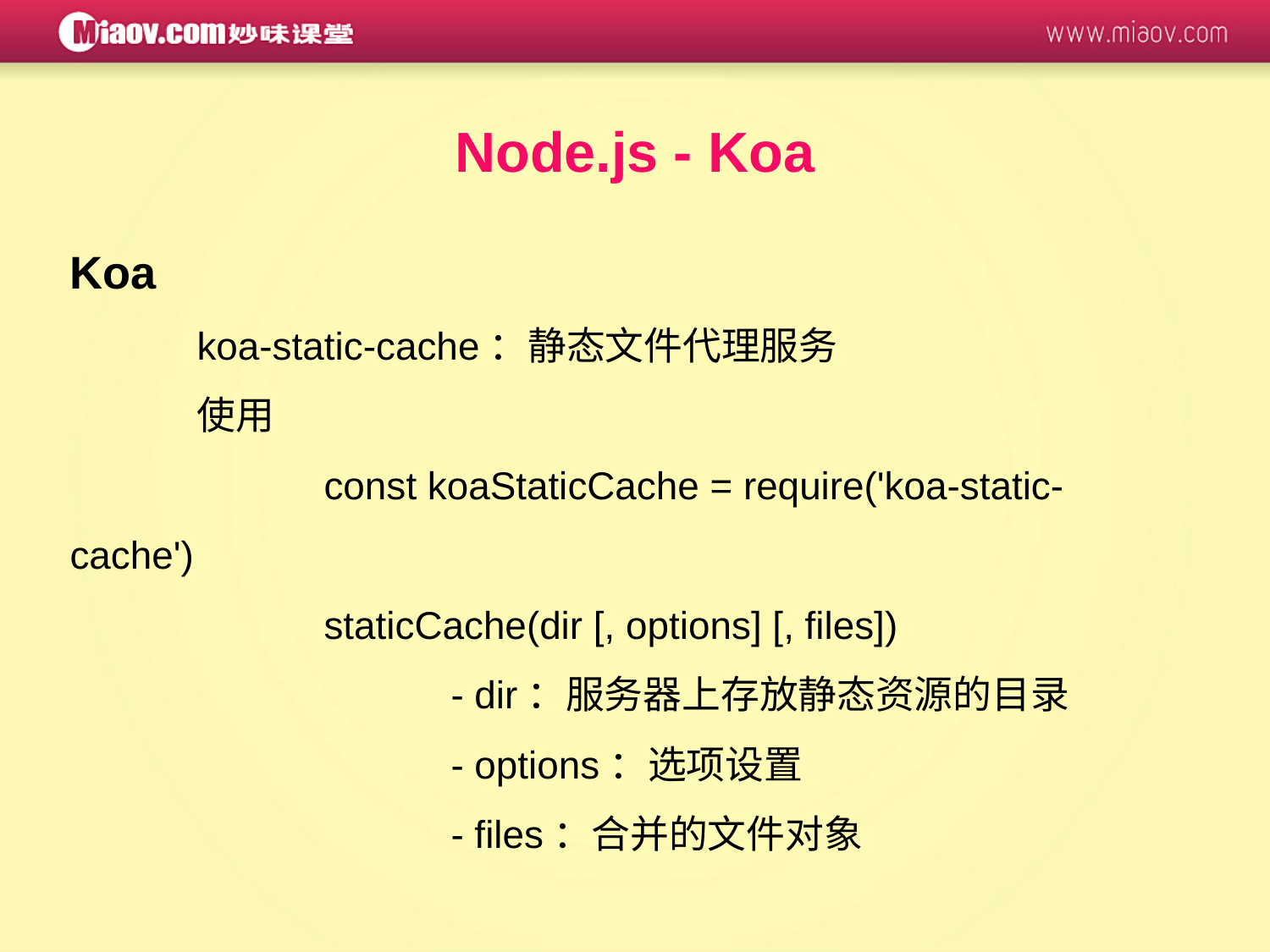

Node.js - Koa
Koa
	koa-static-cache：静态文件代理服务
	使用
		const koaStaticCache = require('koa-static-cache')
		staticCache(dir [, options] [, files])
			- dir：服务器上存放静态资源的目录
			- options：选项设置
			- files：合并的文件对象